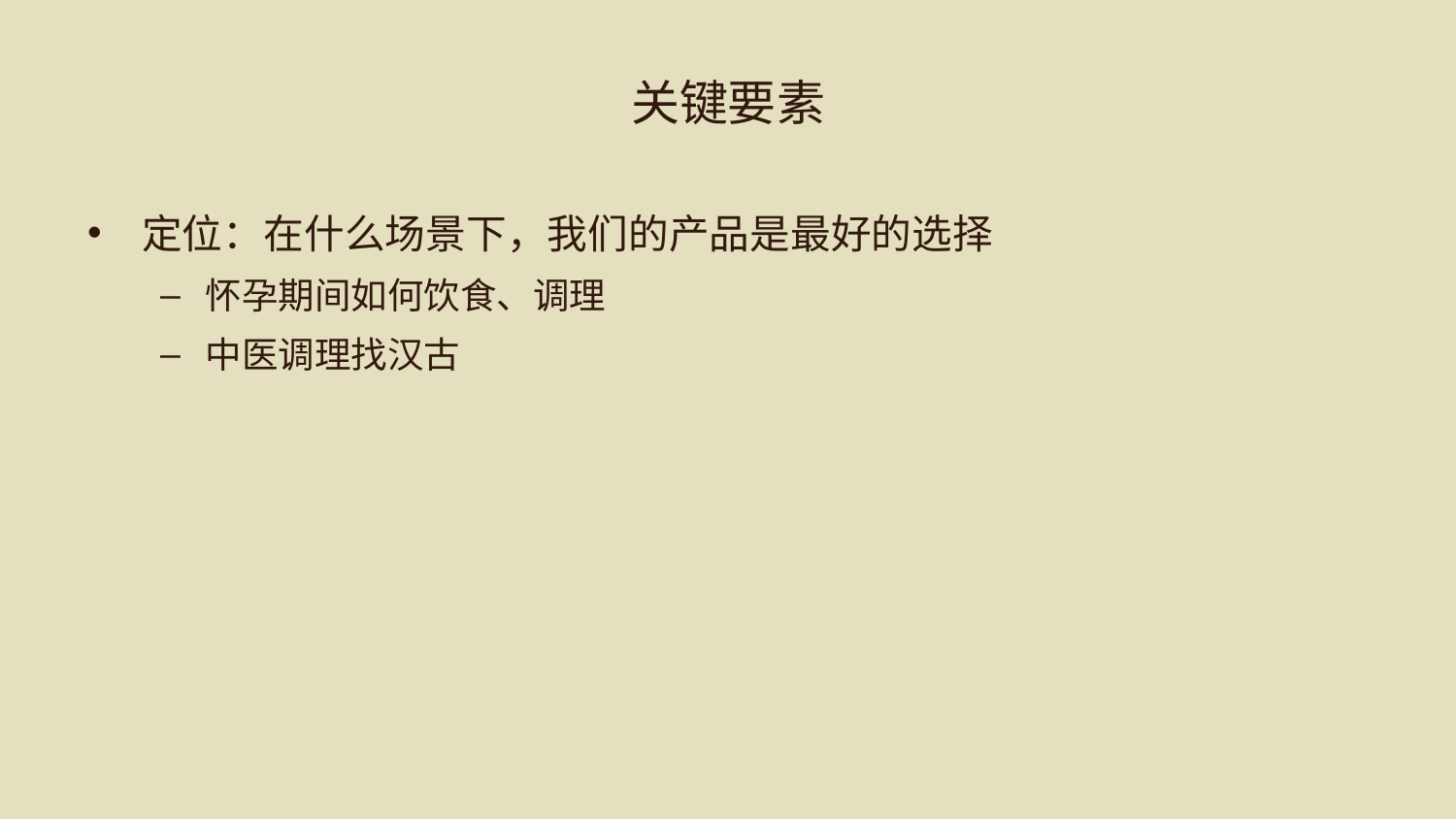

# 关键要素
定位：在什么场景下，我们的产品是最好的选择
怀孕期间如何饮食、调理
中医调理找汉古